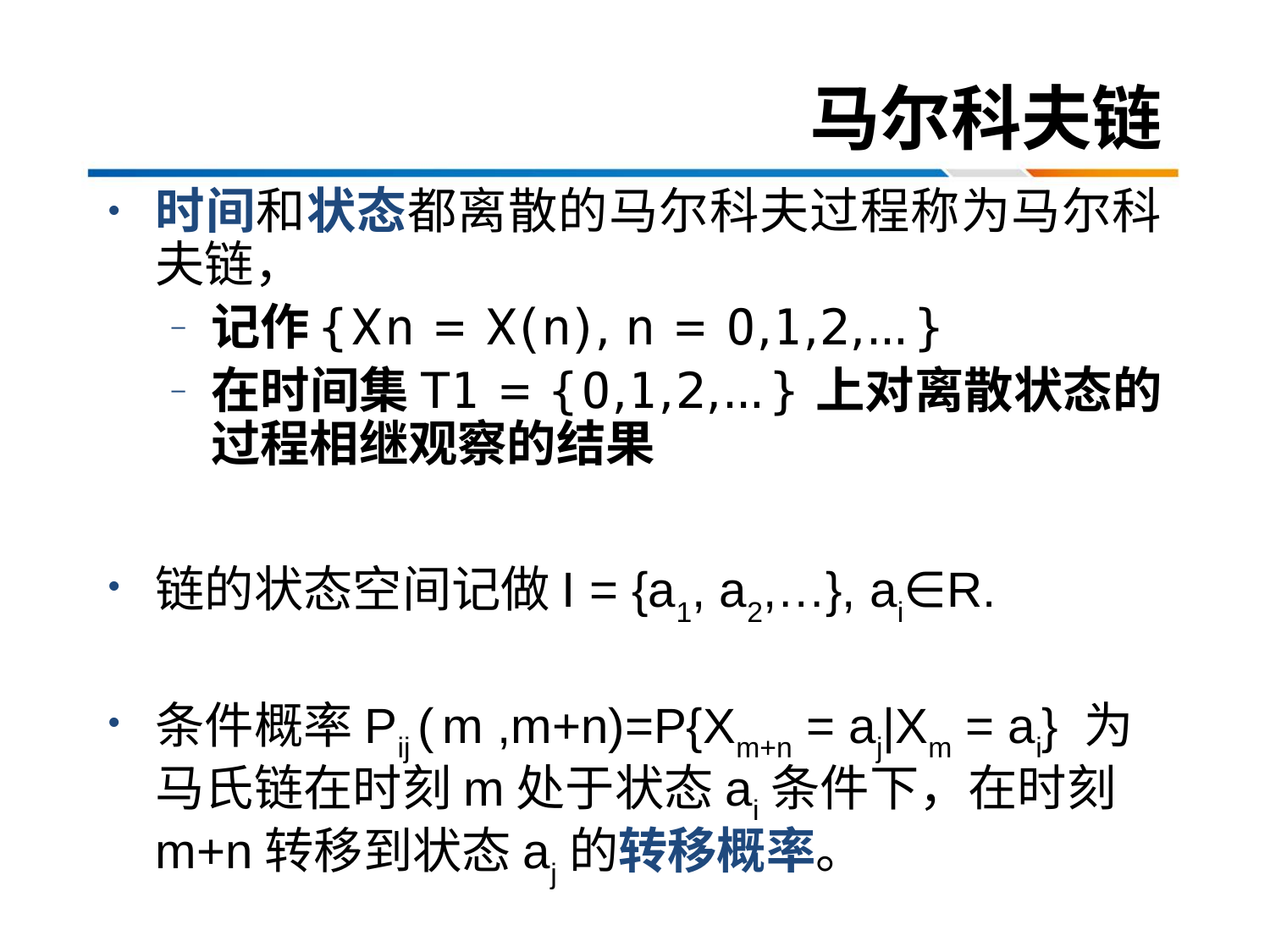

# 马尔科夫链
时间和状态都离散的马尔科夫过程称为马尔科夫链，
记作{Xn = X(n), n = 0,1,2,…}
在时间集T1 = {0,1,2,…}上对离散状态的过程相继观察的结果

链的状态空间记做I = {a1, a2,…}, ai∈R.

条件概率Pij ( m ,m+n)=P{Xm+n = aj|Xm = ai} 为马氏链在时刻m处于状态ai条件下，在时刻m+n转移到状态aj的转移概率。